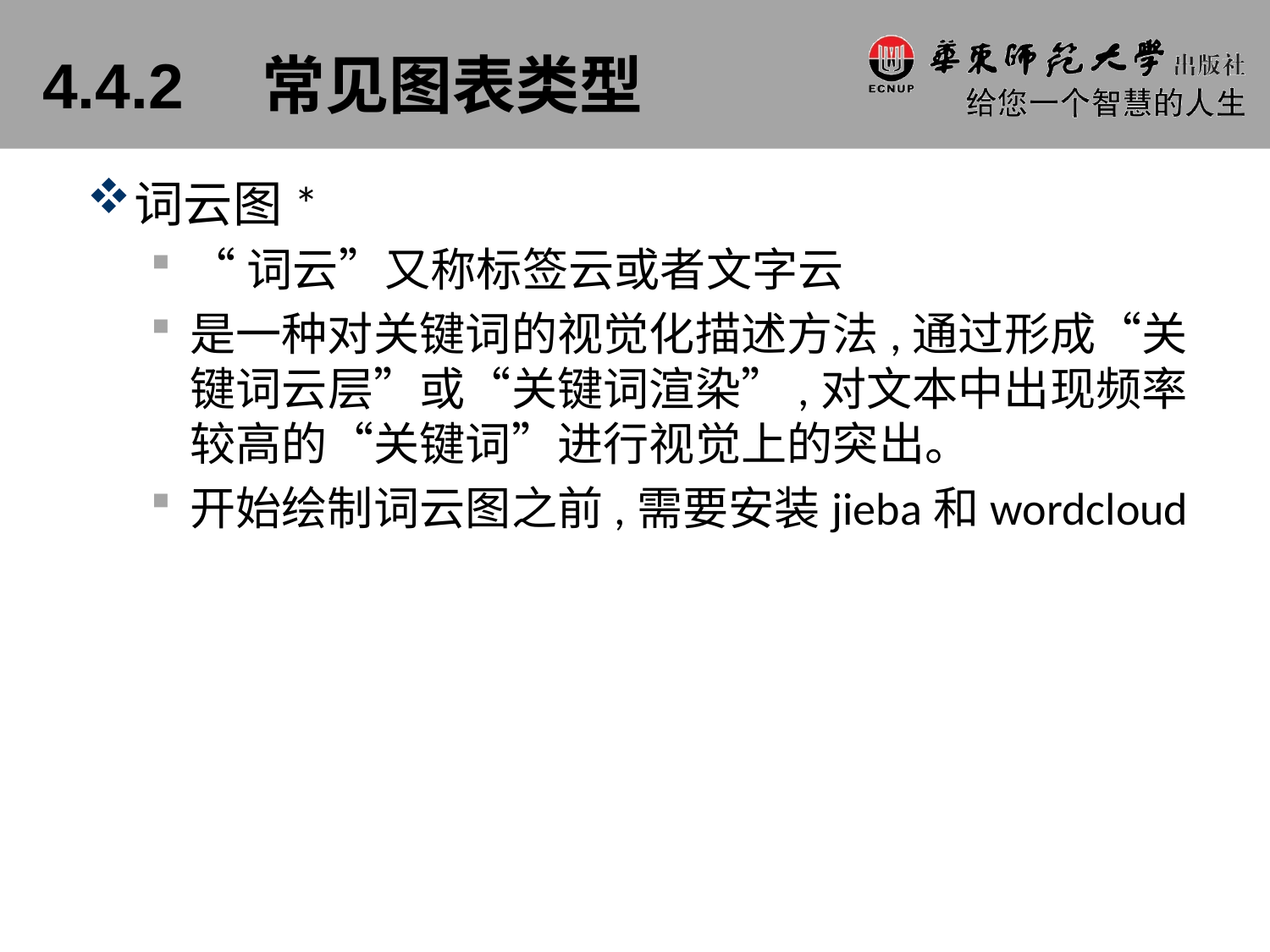

# 4.4.2　常见图表类型
词云图*
“词云”又称标签云或者文字云
是一种对关键词的视觉化描述方法,通过形成“关键词云层”或“关键词渲染”,对文本中出现频率较高的“关键词”进行视觉上的突出。
开始绘制词云图之前,需要安装jieba和wordcloud